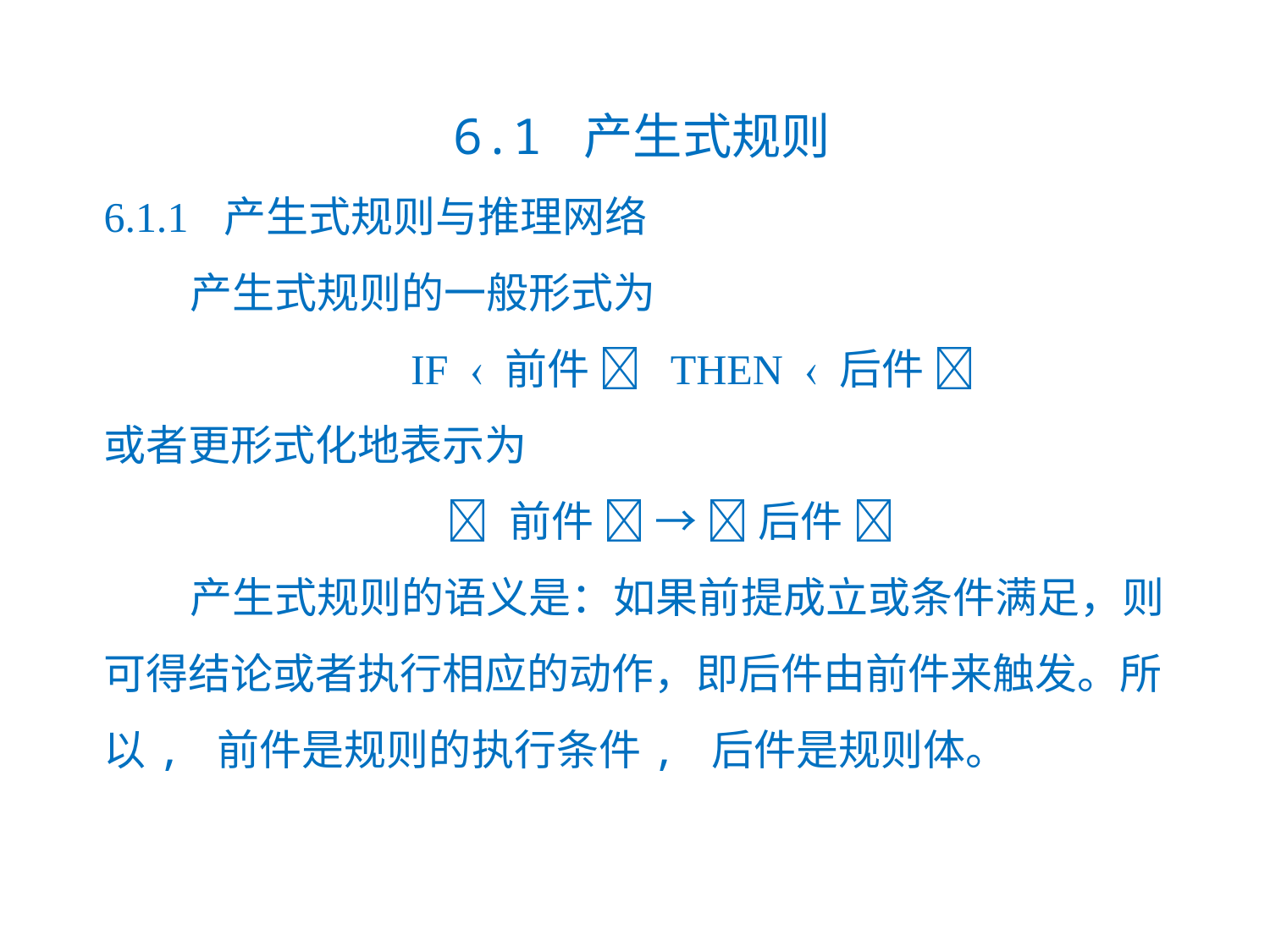

6.1 产生式规则
6.1.1 产生式规则与推理网络
        产生式规则的一般形式为
                             IF  〈 前件 〉  THEN  〈 后件 〉
或者更形式化地表示为
                                    〈 前件 〉 → 〈 后件 〉
        产生式规则的语义是：如果前提成立或条件满足，则可得结论或者执行相应的动作，即后件由前件来触发。所以, 前件是规则的执行条件, 后件是规则体。